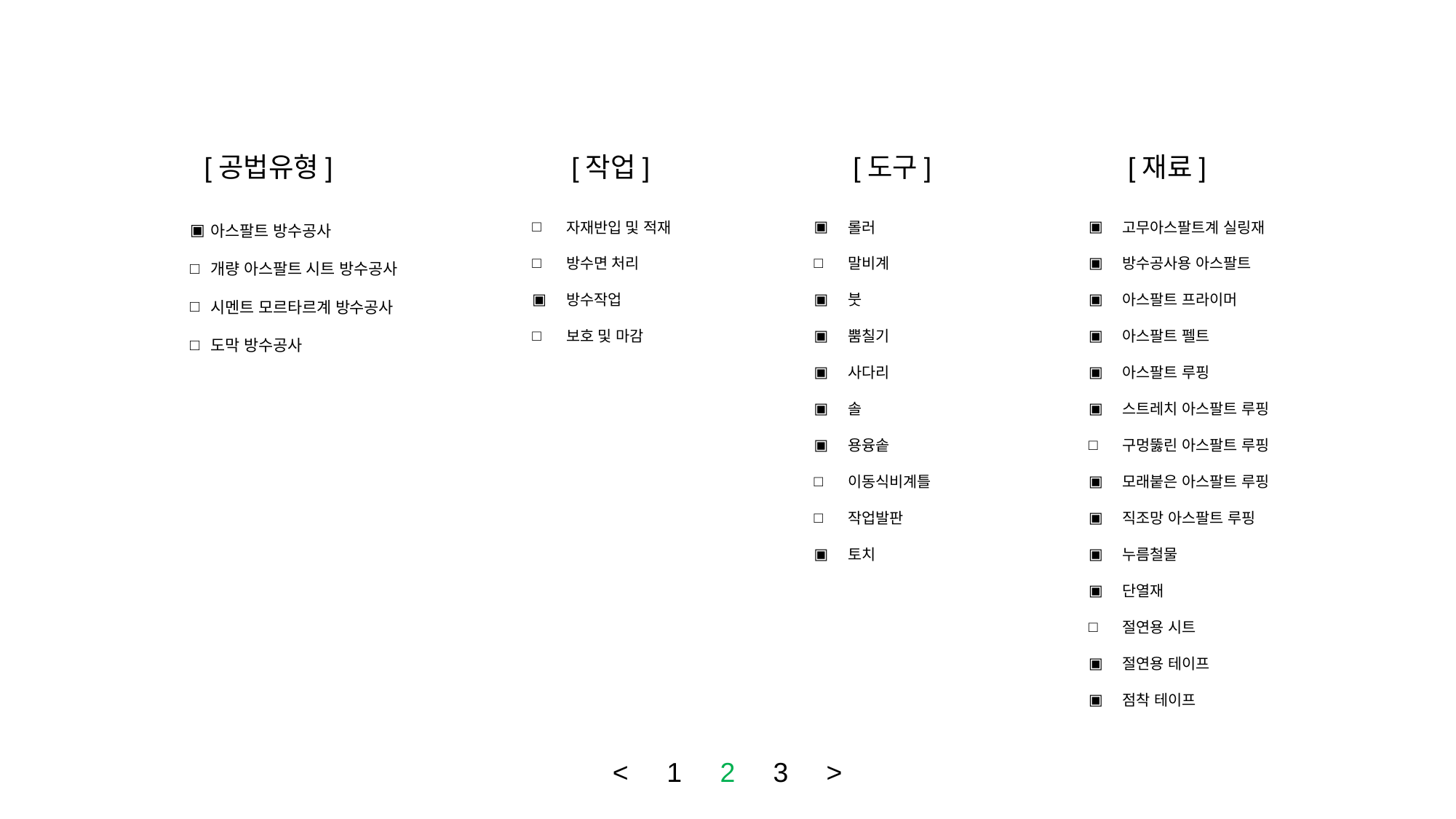

[공법유형]
[작업]
[도구]
[재료]
자재반입 및 적재

방수면 처리

방수작업

보호 및 마감
롤러

말비계

붓

뿜칠기

사다리

솔

용융솥

이동식비계틀

작업발판

토치
고무아스팔트계 실링재

방수공사용 아스팔트

아스팔트 프라이머

아스팔트 펠트

아스팔트 루핑

스트레치 아스팔트 루핑

구멍뚫린 아스팔트 루핑

모래붙은 아스팔트 루핑

직조망 아스팔트 루핑

누름철물

단열재

절연용 시트

절연용 테이프

점착 테이프
아스팔트 방수공사
개량 아스팔트 시트 방수공사

시멘트 모르타르계 방수공사

도막 방수공사
<     1     2     3     >